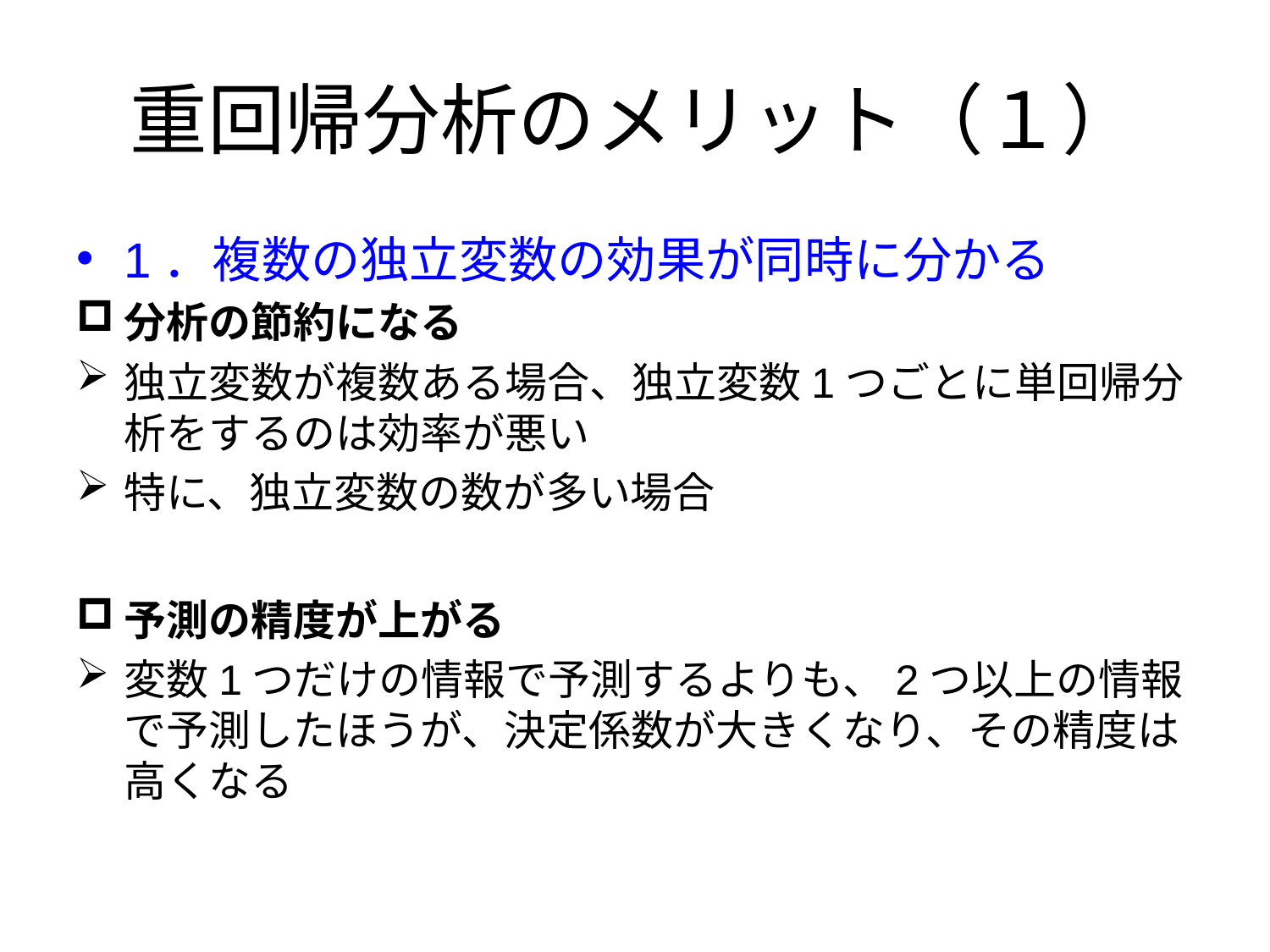

# 重回帰分析のメリット（１）
1．複数の独立変数の効果が同時に分かる
分析の節約になる
独立変数が複数ある場合、独立変数1つごとに単回帰分析をするのは効率が悪い
特に、独立変数の数が多い場合

予測の精度が上がる
変数1つだけの情報で予測するよりも、2つ以上の情報で予測したほうが、決定係数が大きくなり、その精度は高くなる